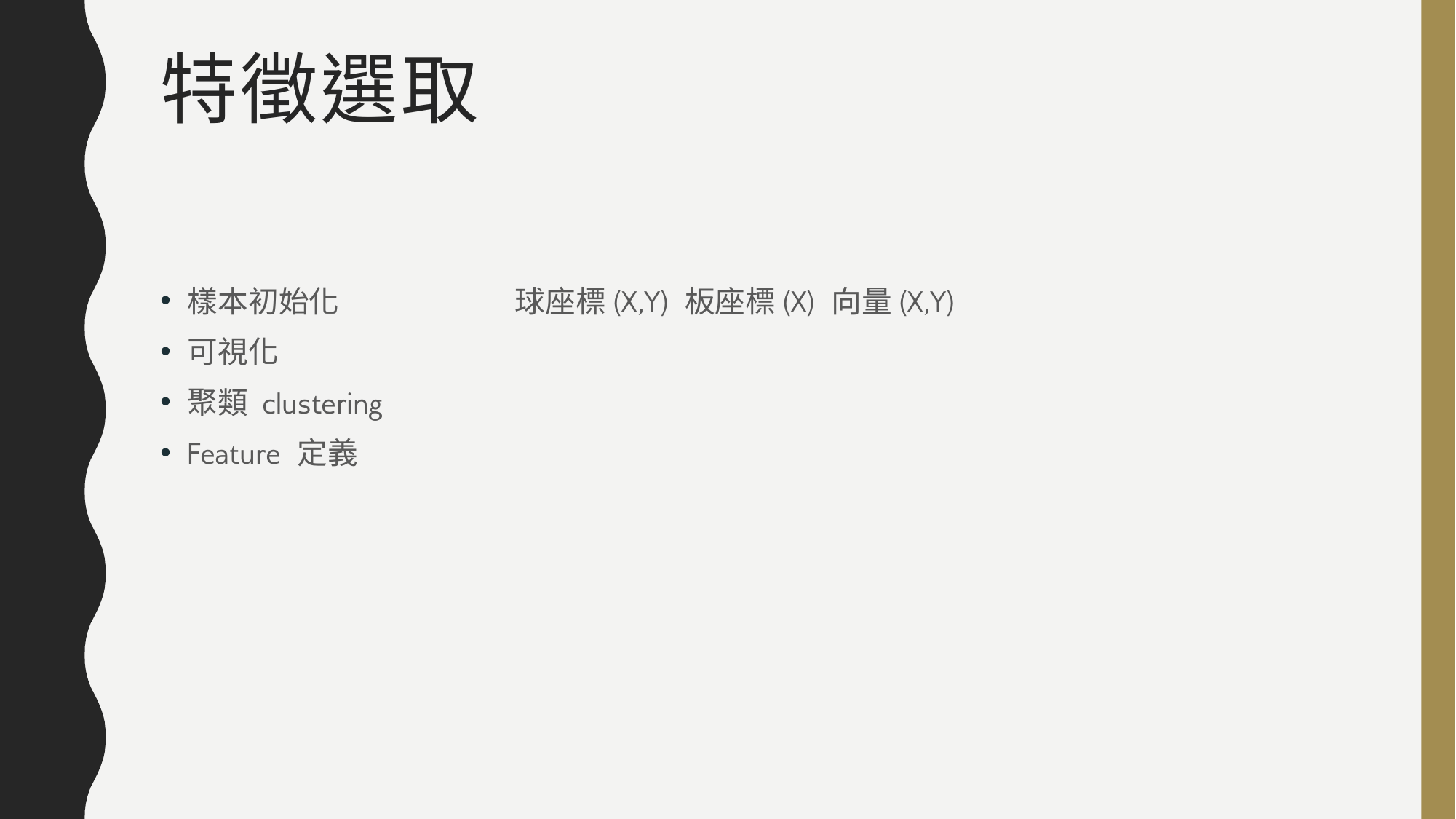

# 特徵選取
樣本初始化		球座標(X,Y) 板座標(X) 向量(X,Y)
可視化
聚類 clustering
Feature 定義